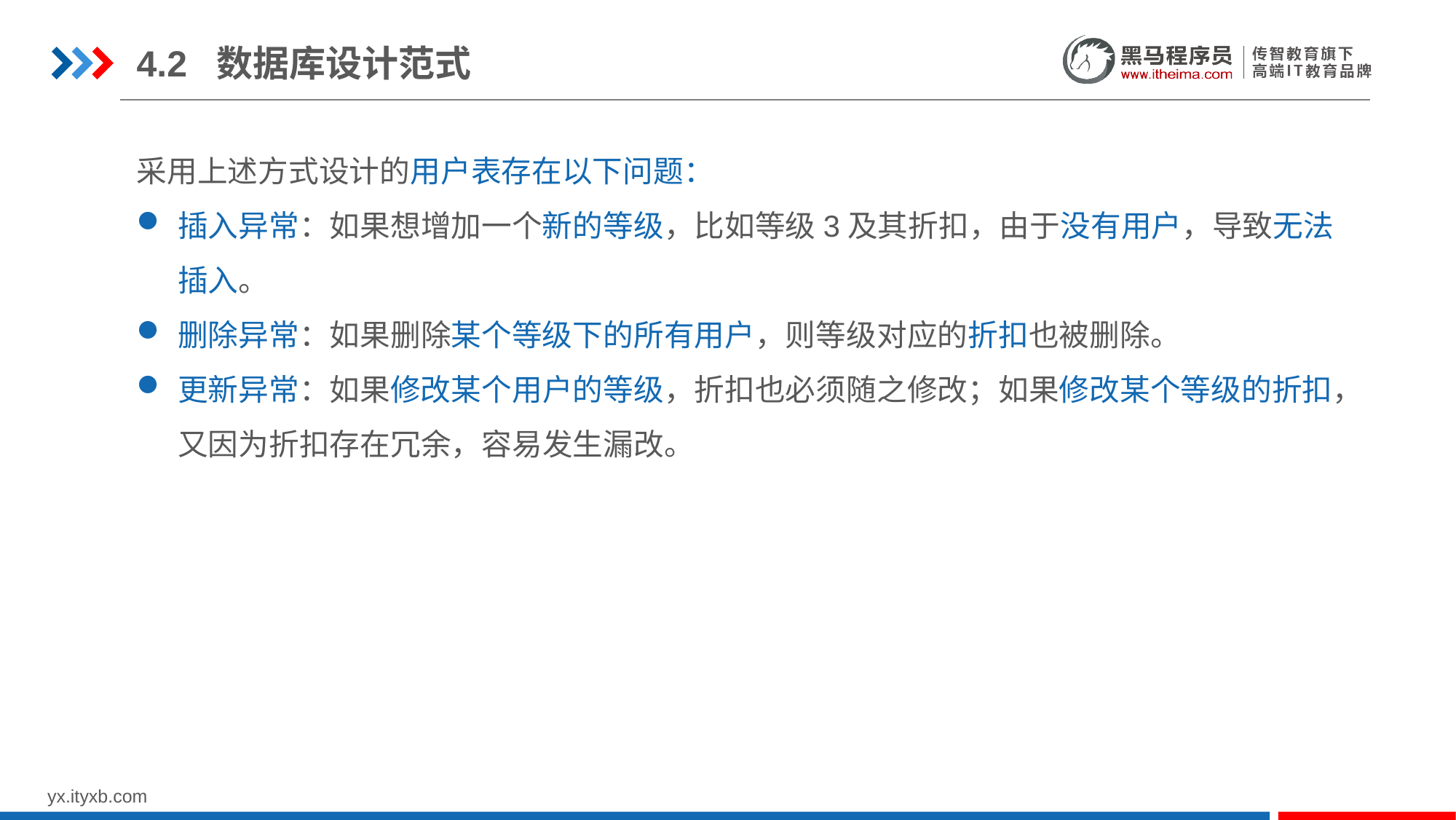

4.2  数据库设计范式
采用上述方式设计的用户表存在以下问题：
插入异常：如果想增加一个新的等级，比如等级3及其折扣，由于没有用户，导致无法插入。
删除异常：如果删除某个等级下的所有用户，则等级对应的折扣也被删除。
更新异常：如果修改某个用户的等级，折扣也必须随之修改；如果修改某个等级的折扣，又因为折扣存在冗余，容易发生漏改。